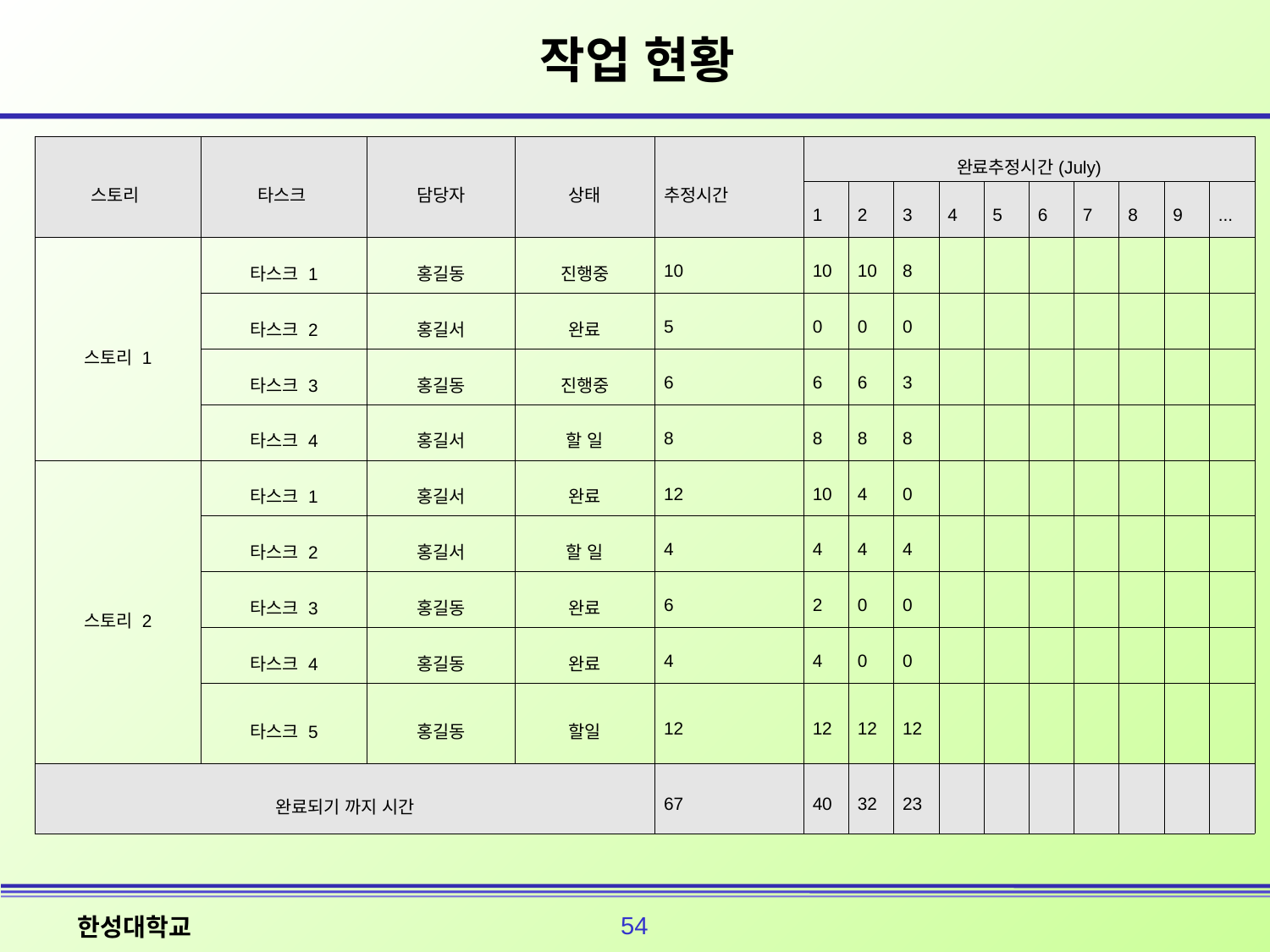

# 작업 현황
| 스토리 | 타스크 | 담당자 | 상태 | 추정시간 | 완료추정시간(July) |  |  |  |  |  |  |  |  |  |
| --- | --- | --- | --- | --- | --- | --- | --- | --- | --- | --- | --- | --- | --- | --- |
|  |  |  |  |  | 1 | 2 | 3 | 4 | 5 | 6 | 7 | 8 | 9 | ... |
| 스토리 1 | 타스크 1 | 홍길동 | 진행중 | 10 | 10 | 10 | 8 |  |  |  |  |  |  |  |
|  | 타스크 2 | 홍길서 | 완료 | 5 | 0 | 0 | 0 |  |  |  |  |  |  |  |
|  | 타스크 3 | 홍길동 | 진행중 | 6 | 6 | 6 | 3 |  |  |  |  |  |  |  |
|  | 타스크 4 | 홍길서 | 할 일 | 8 | 8 | 8 | 8 |  |  |  |  |  |  |  |
| 스토리 2 | 타스크 1 | 홍길서 | 완료 | 12 | 10 | 4 | 0 |  |  |  |  |  |  |  |
|  | 타스크 2 | 홍길서 | 할 일 | 4 | 4 | 4 | 4 |  |  |  |  |  |  |  |
|  | 타스크 3 | 홍길동 | 완료 | 6 | 2 | 0 | 0 |  |  |  |  |  |  |  |
|  | 타스크 4 | 홍길동 | 완료 | 4 | 4 | 0 | 0 |  |  |  |  |  |  |  |
|  | 타스크 5 | 홍길동 | 할일 | 12 | 12 | 12 | 12 |  |  |  |  |  |  |  |
| 완료되기 까지 시간 |  |  |  | 67 | 40 | 32 | 23 |  |  |  |  |  |  |  |